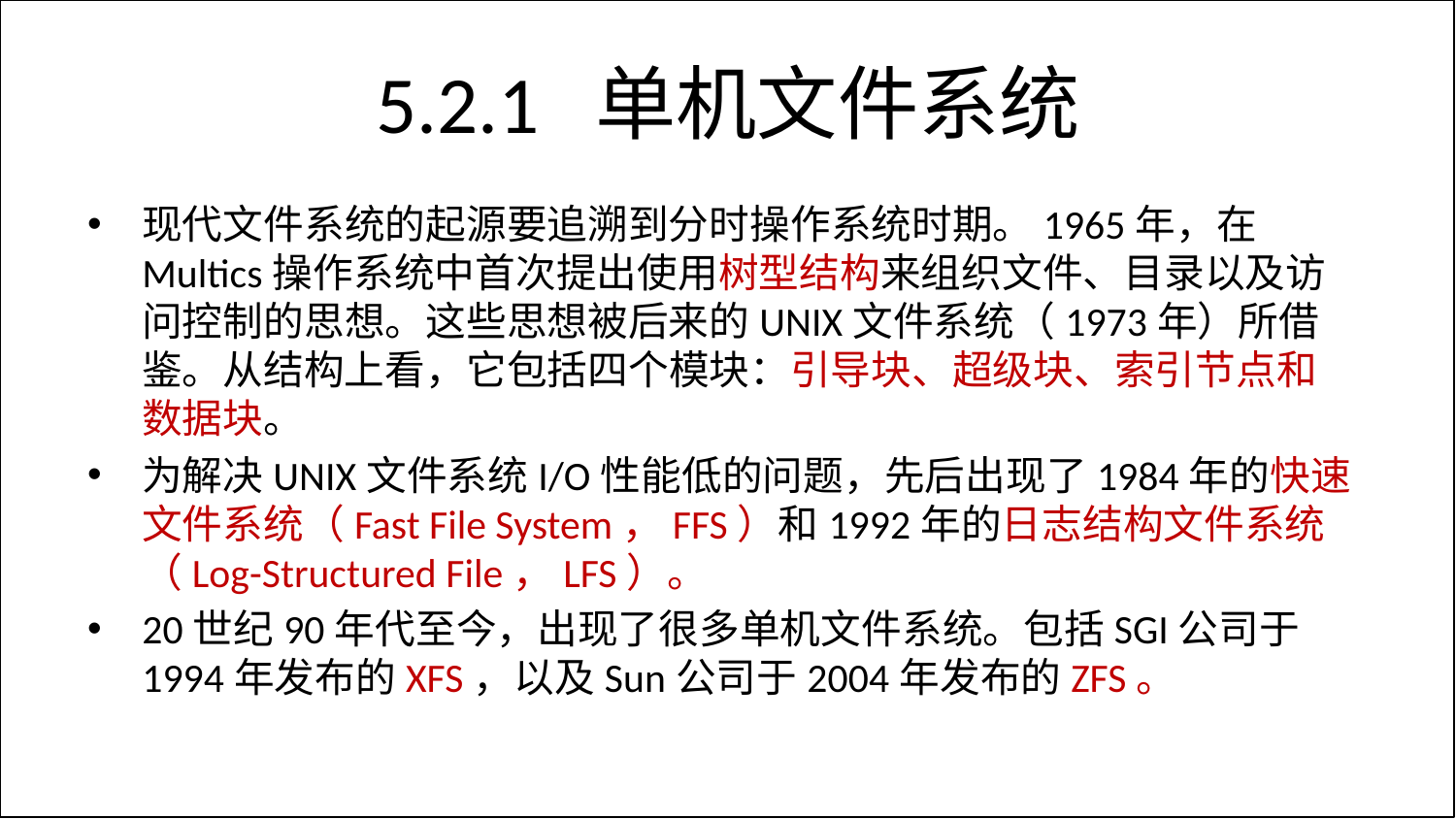

# 5.2.1  单机文件系统
现代文件系统的起源要追溯到分时操作系统时期。1965年，在Multics操作系统中首次提出使用树型结构来组织文件、目录以及访问控制的思想。这些思想被后来的UNIX文件系统（1973年）所借鉴。从结构上看，它包括四个模块：引导块、超级块、索引节点和数据块。
为解决UNIX文件系统I/O性能低的问题，先后出现了1984年的快速文件系统（Fast File System，FFS）和1992年的日志结构文件系统（Log-Structured File，LFS）。
20世纪90年代至今，出现了很多单机文件系统。包括SGI公司于1994年发布的XFS，以及Sun公司于2004年发布的ZFS。